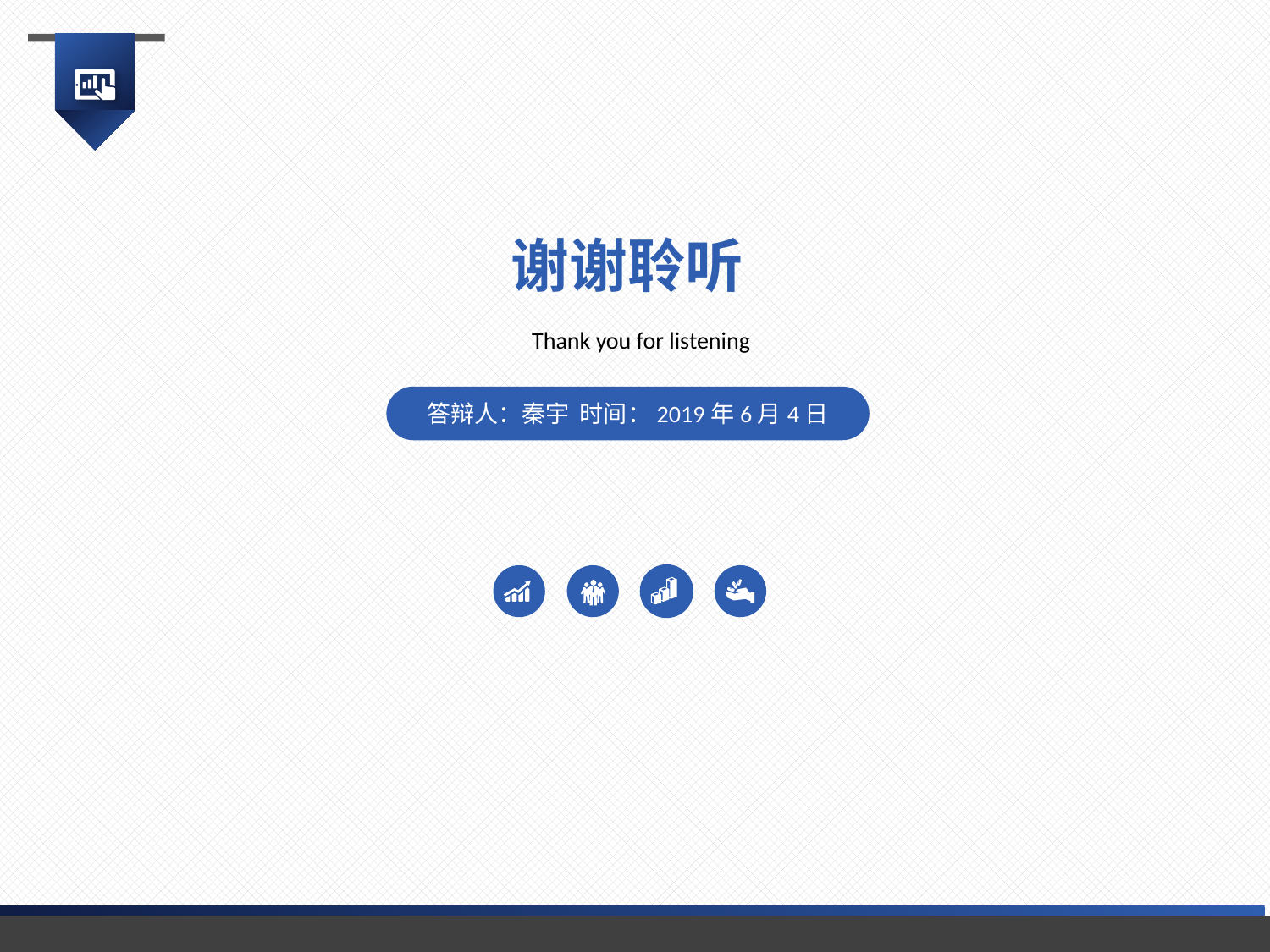

谢谢聆听
Thank you for listening
答辩人：秦宇  时间：2019年6月4日